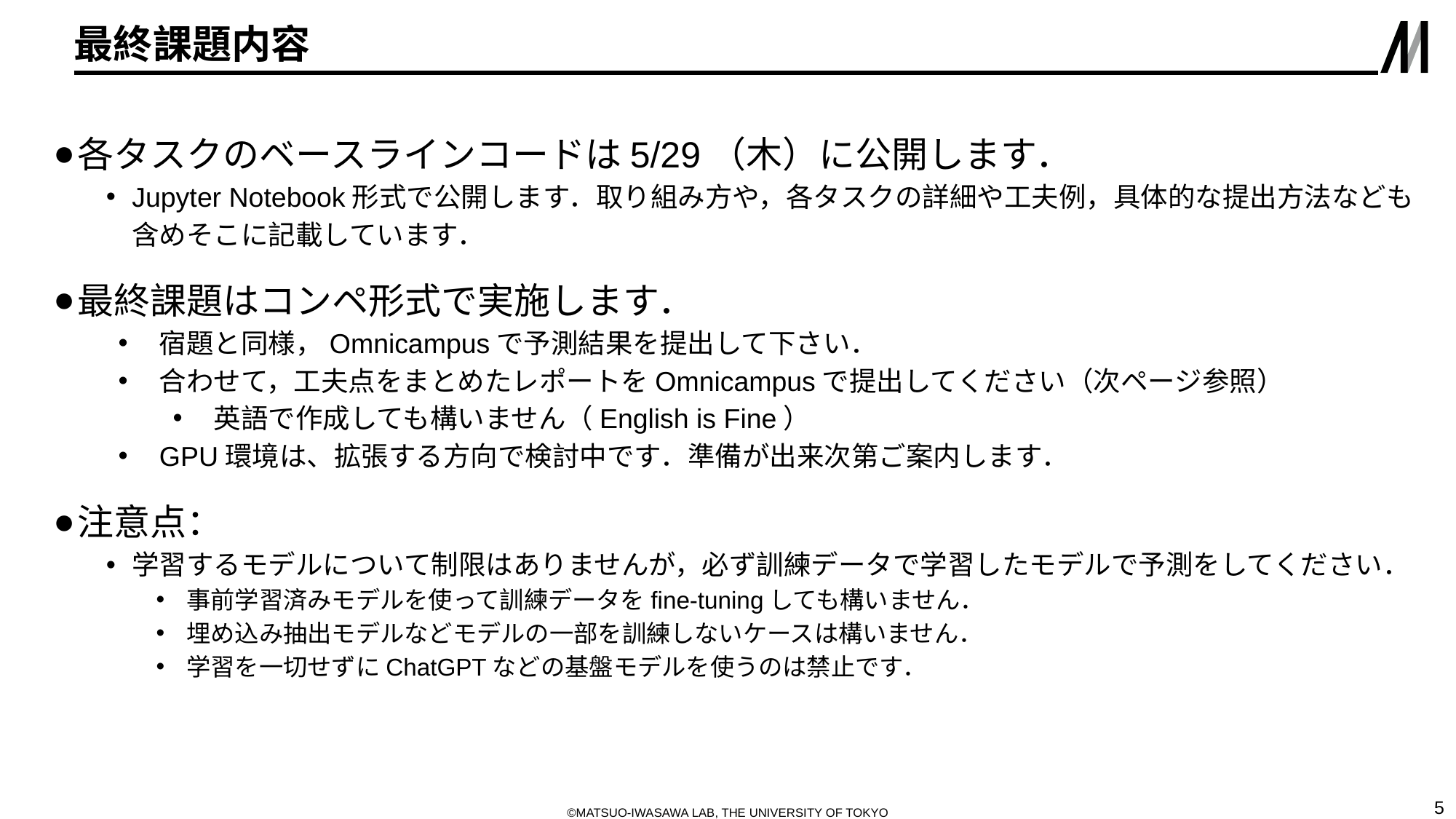

# 最終課題内容
各タスクのベースラインコードは5/29（木）に公開します．
Jupyter Notebook形式で公開します．取り組み方や，各タスクの詳細や工夫例，具体的な提出方法なども含めそこに記載しています．

最終課題はコンペ形式で実施します．
宿題と同様，Omnicampusで予測結果を提出して下さい．
合わせて，工夫点をまとめたレポートをOmnicampusで提出してください（次ページ参照）
英語で作成しても構いません（English is Fine）
GPU環境は、拡張する方向で検討中です．準備が出来次第ご案内します．

注意点：
学習するモデルについて制限はありませんが，必ず訓練データで学習したモデルで予測をしてください．
事前学習済みモデルを使って訓練データをfine-tuningしても構いません．
埋め込み抽出モデルなどモデルの一部を訓練しないケースは構いません．
学習を一切せずにChatGPTなどの基盤モデルを使うのは禁止です．